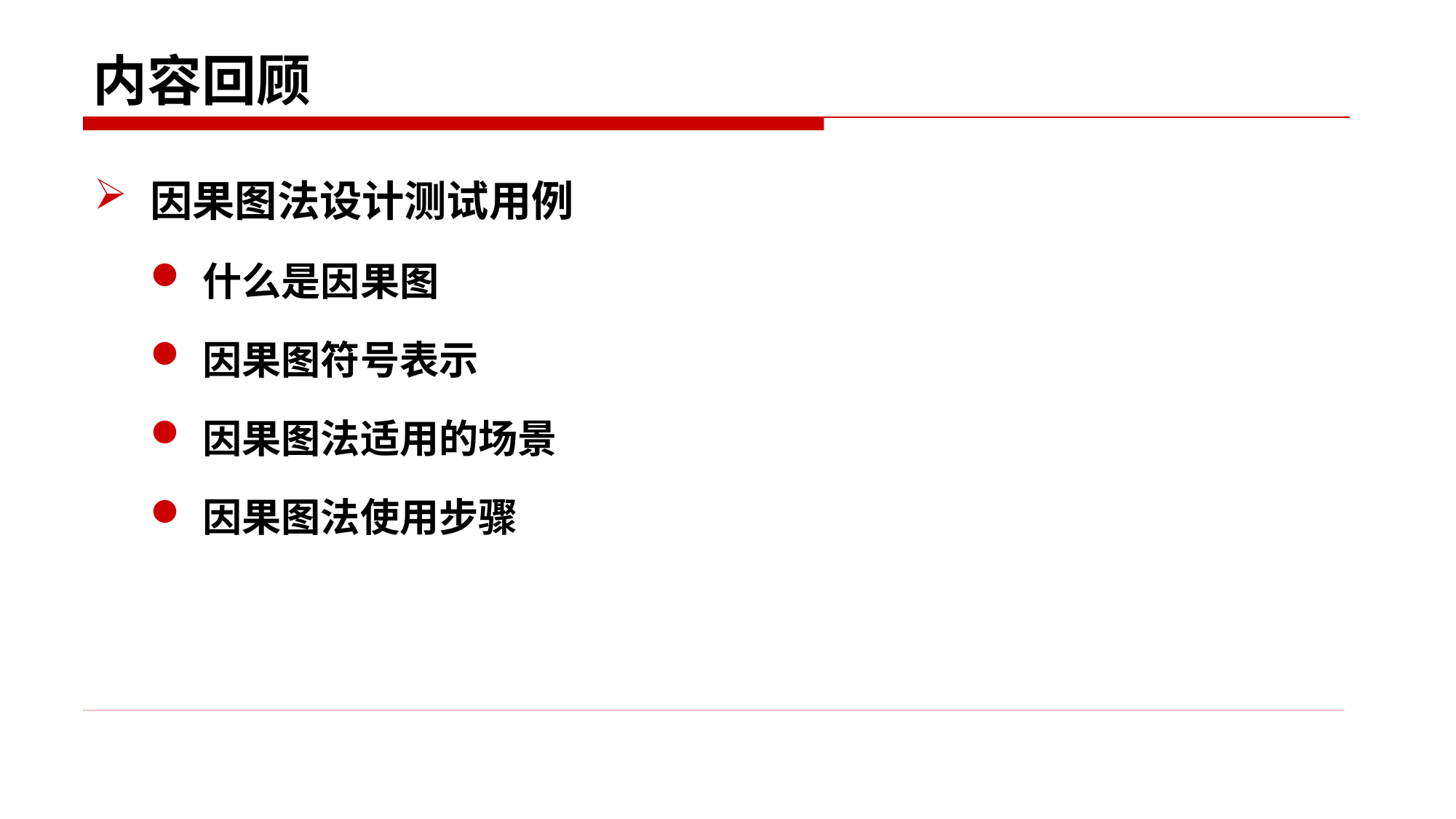

# 内容回顾
因果图法设计测试用例
什么是因果图
因果图符号表示
因果图法适用的场景
因果图法使用步骤